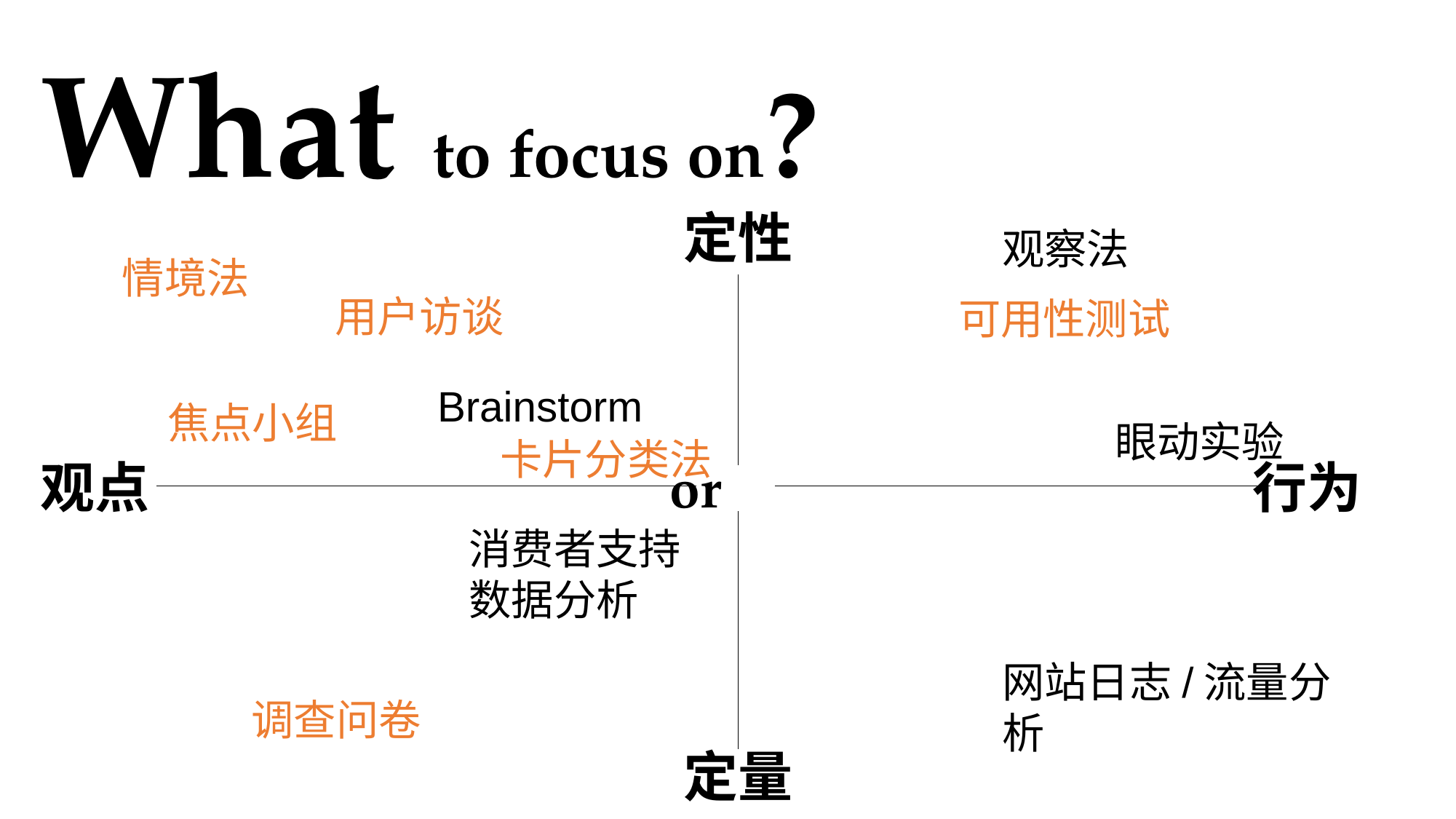

What to focus on?
定性
观察法
情境法
用户访谈
可用性测试
Brainstorm
焦点小组
眼动实验
卡片分类法
观点                                         or                                      行为
消费者支持数据分析
网站日志/流量分析
调查问卷
定量